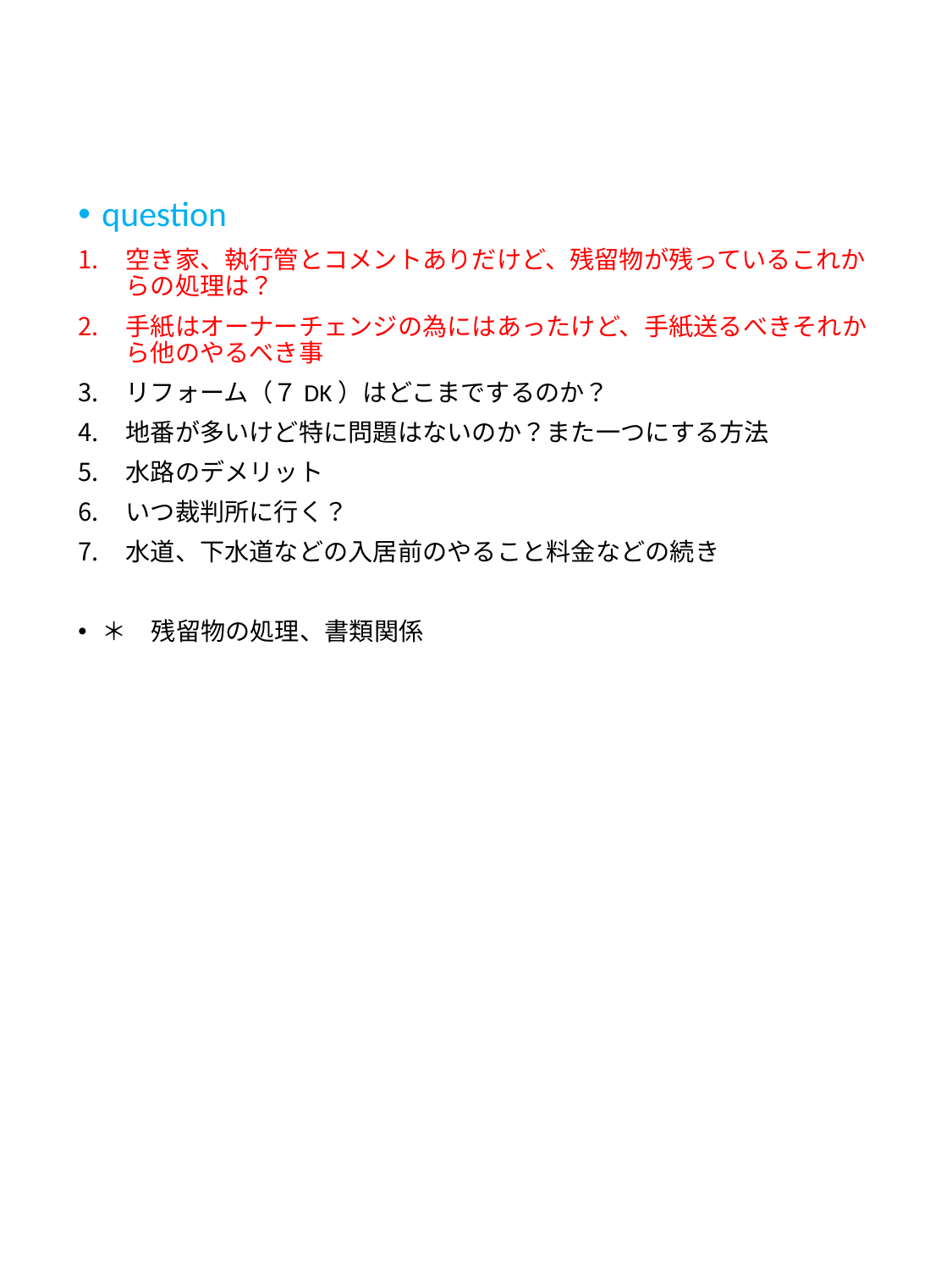

question
空き家、執行管とコメントありだけど、残留物が残っているこれからの処理は？
手紙はオーナーチェンジの為にはあったけど、手紙送るべきそれから他のやるべき事
リフォーム（７DK）はどこまでするのか？
地番が多いけど特に問題はないのか？また一つにする方法
水路のデメリット
いつ裁判所に行く？
水道、下水道などの入居前のやること料金などの続き

＊　残留物の処理、書類関係